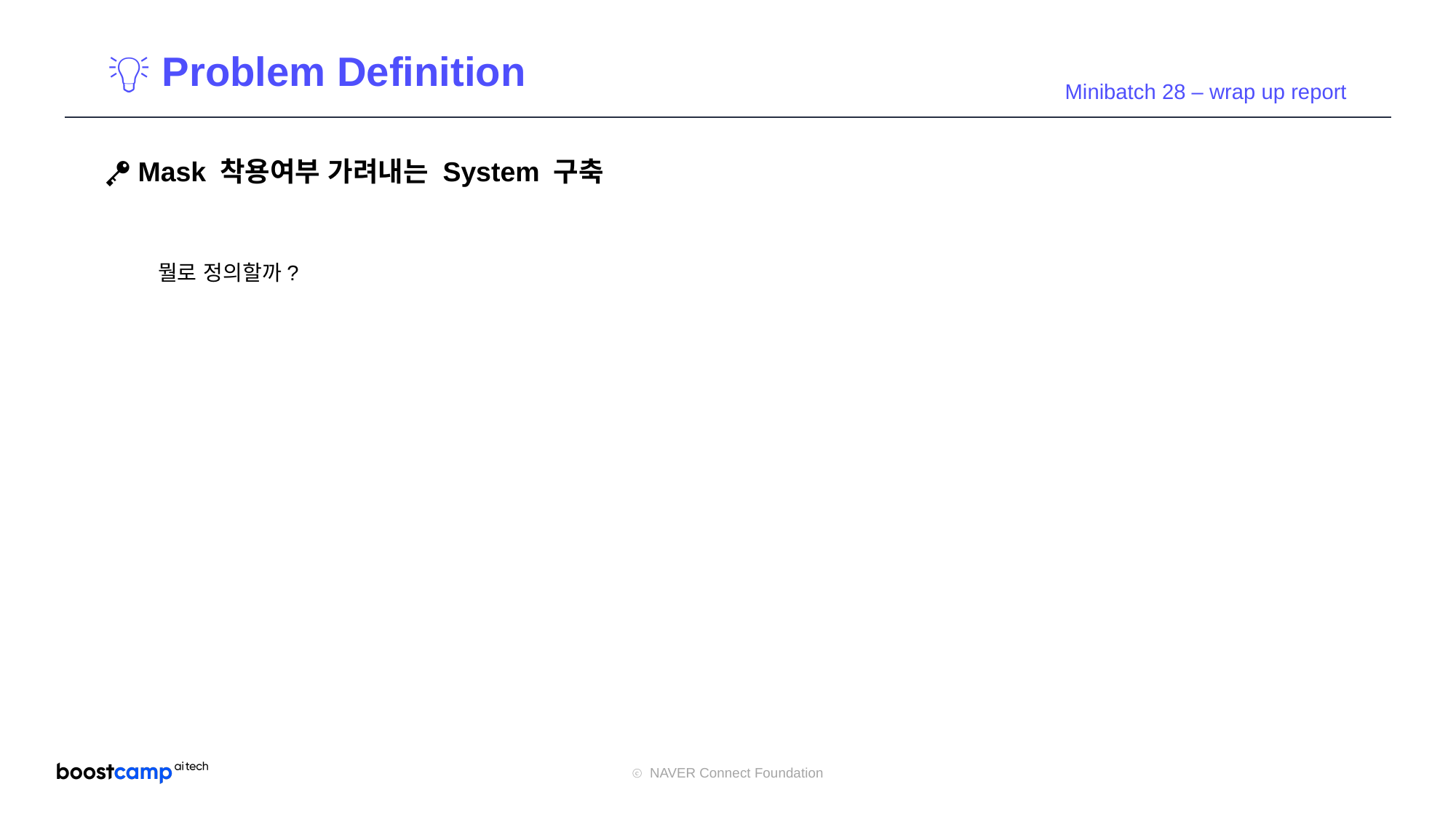

💡 Problem Definition

Minibatch 28 – wrap up report
https://sally7192.tistory.com/82
🔑 Mask 착용여부 가려내는 System 구축
https://ffeee2.tistory.com/3298
뭘로 정의할까?

https://cccmcluster.org/events/Digital-communication-and-clean-energy-in-responding-to-COVID-19